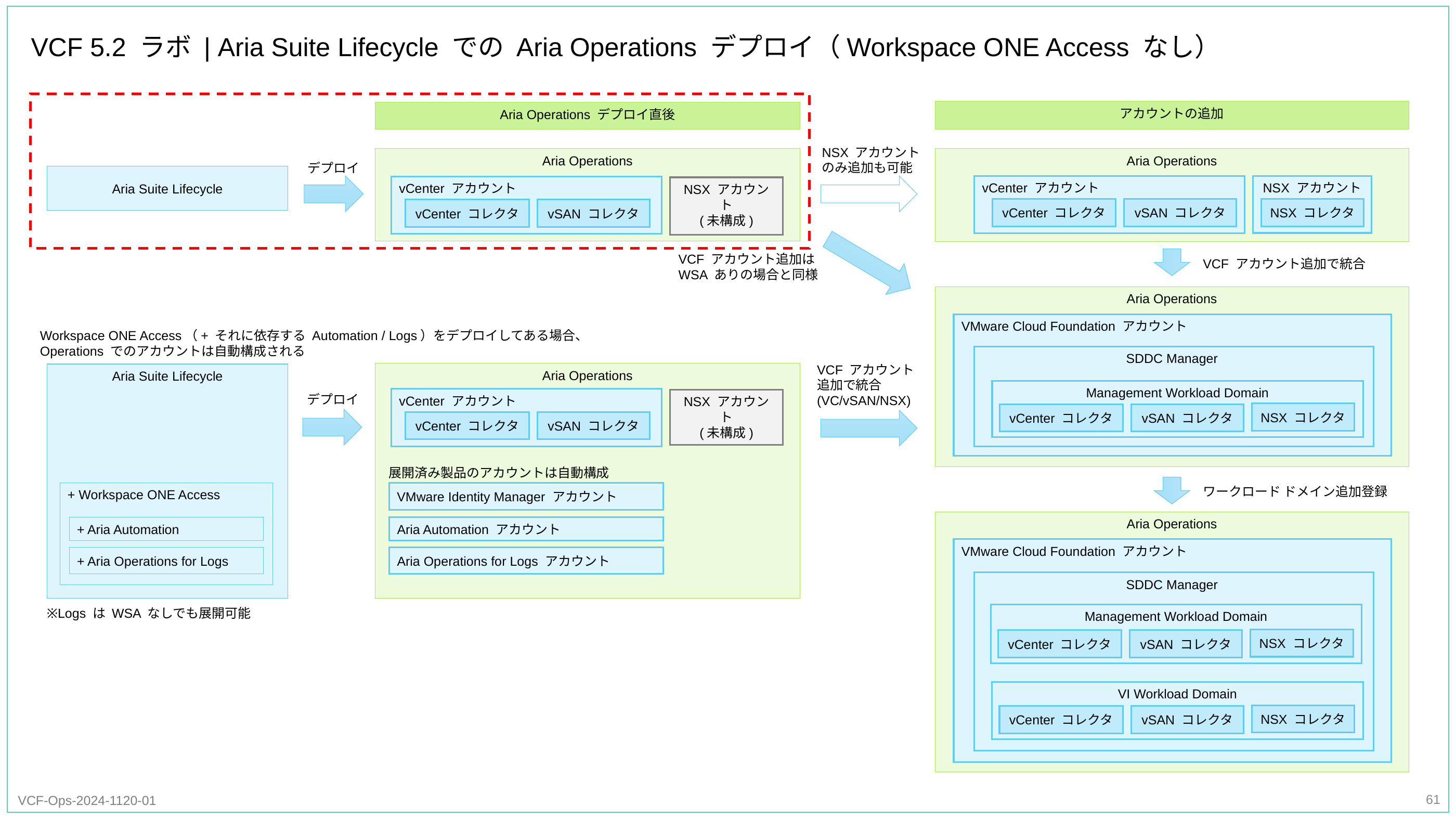

# VCF 5.2 ラボ | Aria Suite Lifecycle での Aria Operations デプロイ（Workspace ONE Access なし）

61